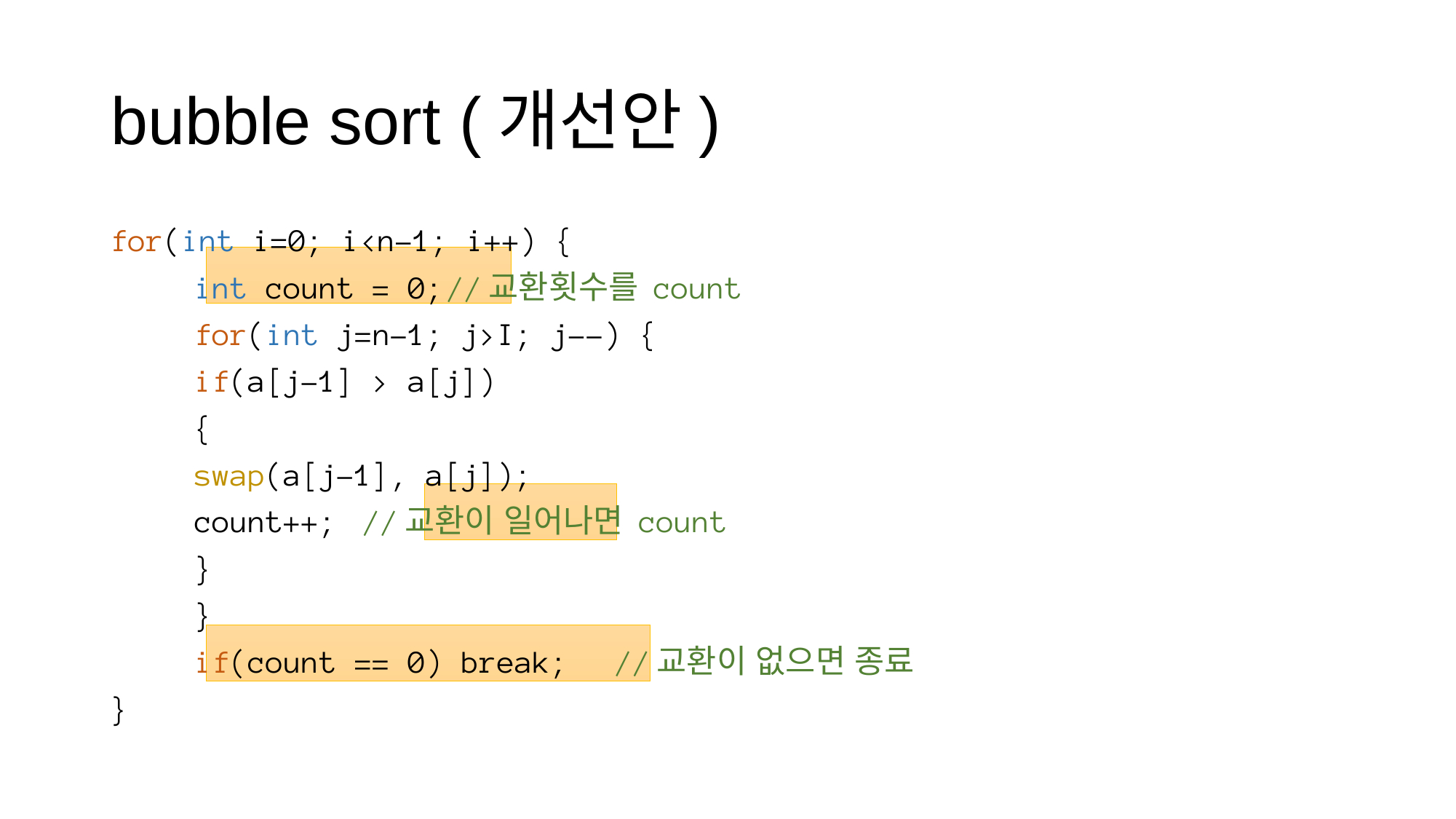

# bubble sort (개선안)
for(int i=0; i<n-1; i++) {
	int count = 0;				//교환횟수를 count
	for(int j=n-1; j>I; j--) {
		if(a[j-1] > a[j])
		{
			swap(a[j-1], a[j]);
			count++;			//교환이 일어나면 count
		}
	}
	if(count == 0) break;			//교환이 없으면 종료
}